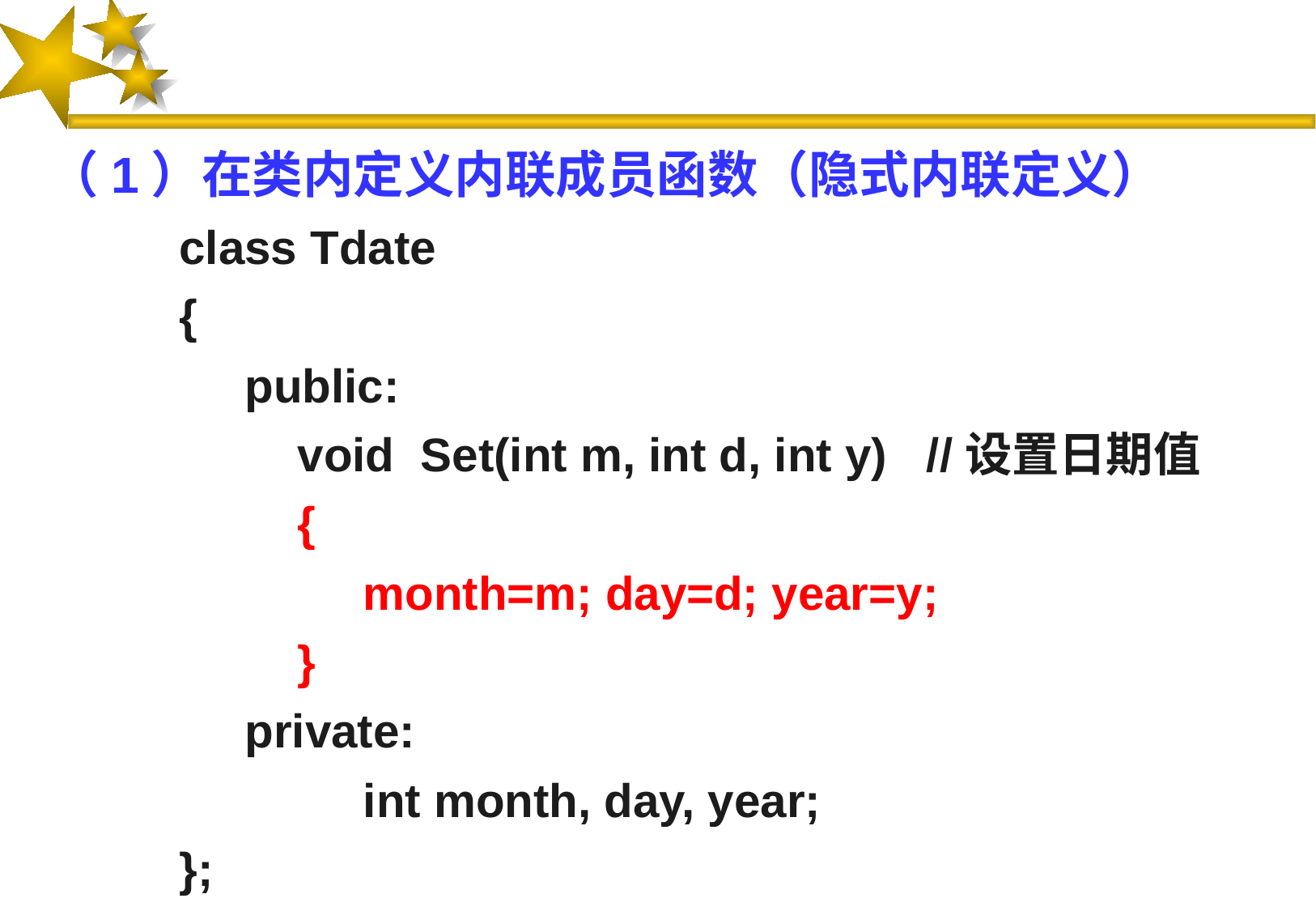

#
（1）在类内定义内联成员函数（隐式内联定义）
class Tdate
{
     public:
         void  Set(int m, int d, int y)   //设置日期值
         {
              month=m; day=d; year=y;
         }
     private:
              int month, day, year;
};